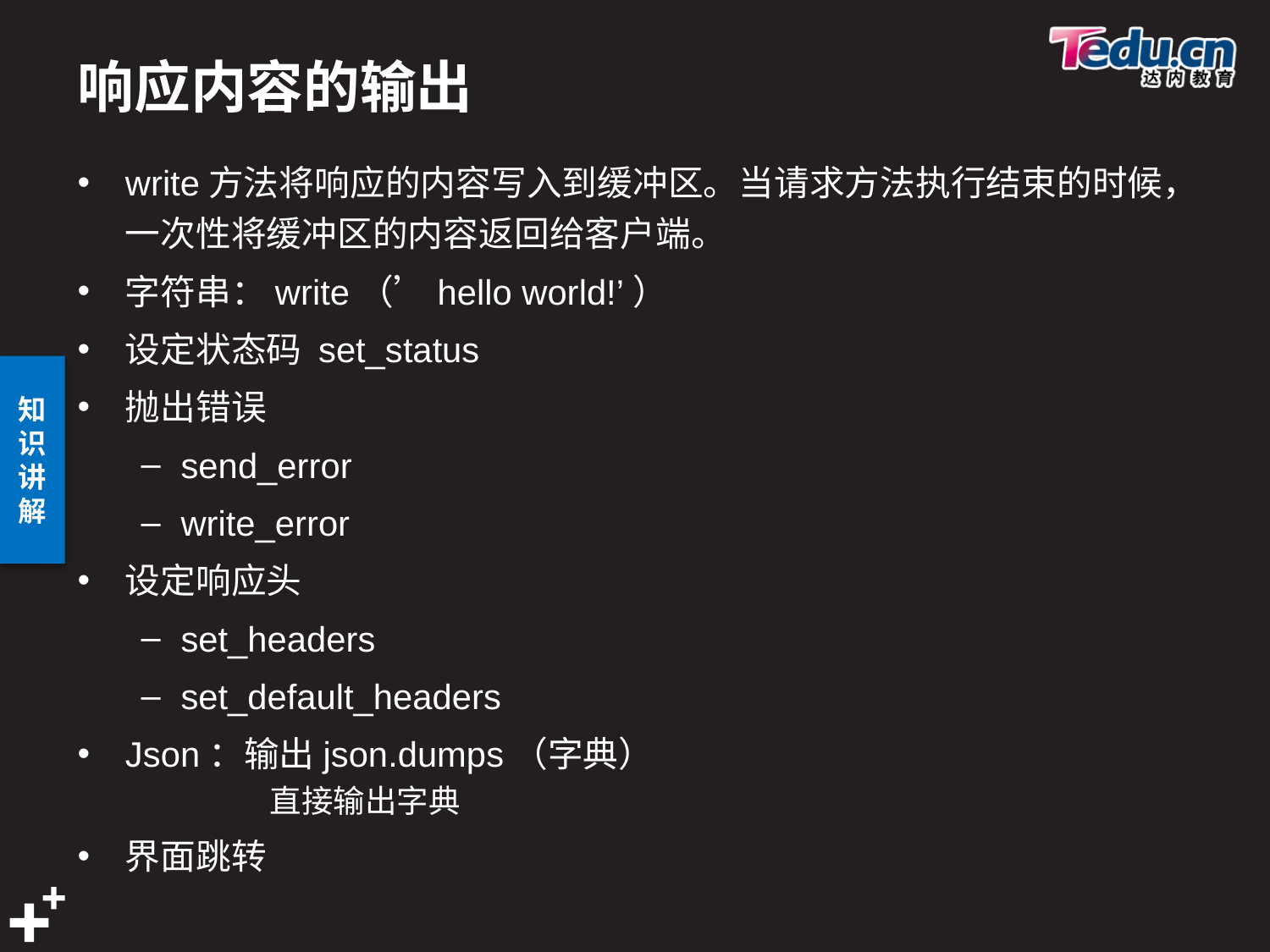

# 响应内容的输出
write方法将响应的内容写入到缓冲区。当请求方法执行结束的时候，一次性将缓冲区的内容返回给客户端。
字符串：write（’hello world!’）
设定状态码 set_status
抛出错误
send_error
write_error
设定响应头
set_headers
set_default_headers
Json：输出json.dumps（字典）
        直接输出字典
界面跳转